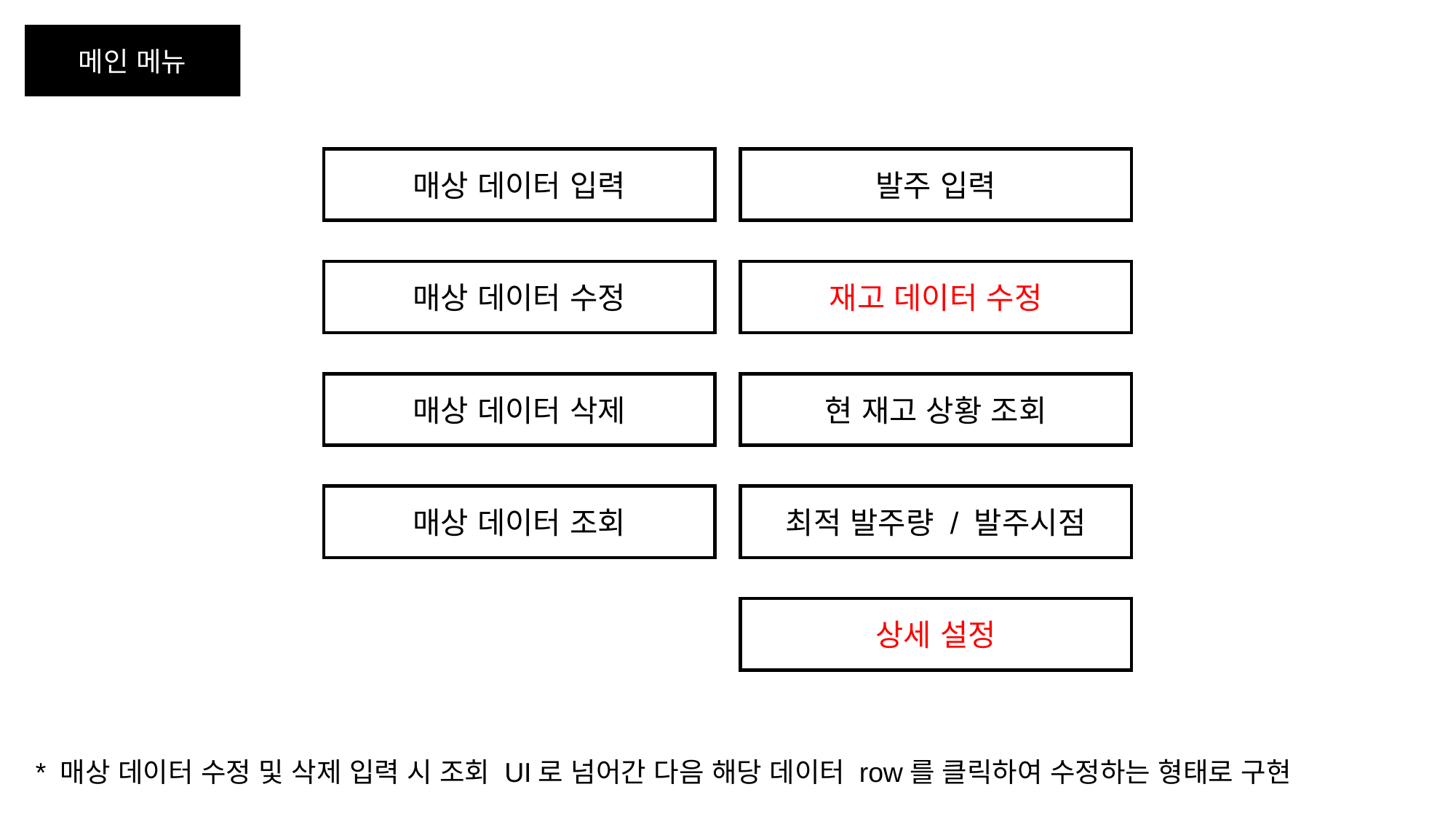

메인 메뉴
매상 데이터 입력
발주 입력
매상 데이터 수정
재고 데이터 수정
매상 데이터 삭제
현 재고 상황 조회
매상 데이터 조회
최적 발주량 / 발주시점
상세 설정
* 매상 데이터 수정 및 삭제 입력 시 조회 UI로 넘어간 다음 해당 데이터 row를 클릭하여 수정하는 형태로 구현